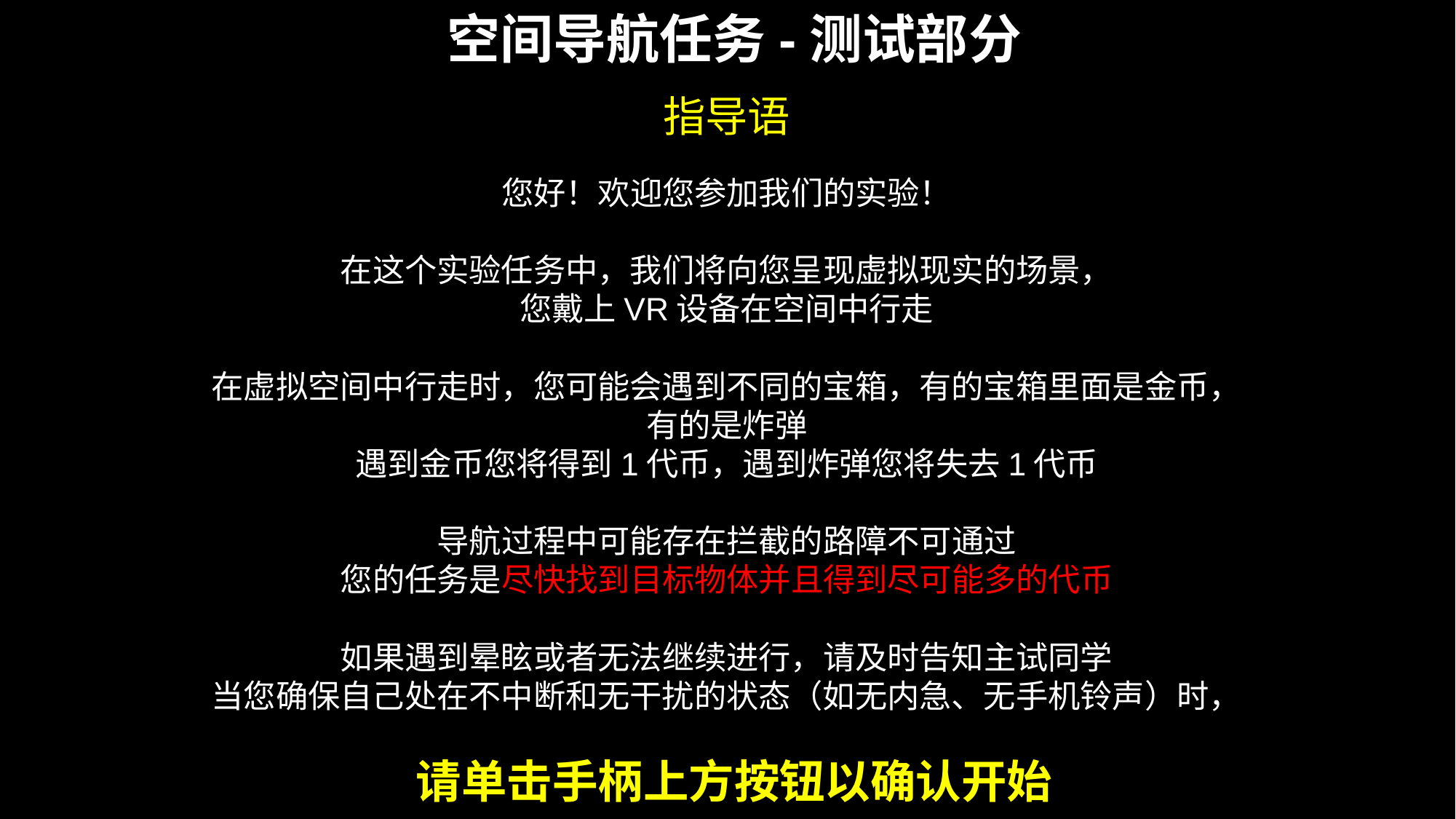

空间导航任务-测试部分
指导语
您好！欢迎您参加我们的实验！

在这个实验任务中，我们将向您呈现虚拟现实的场景，
您戴上VR设备在空间中行走

在虚拟空间中行走时，您可能会遇到不同的宝箱，有的宝箱里面是金币，有的是炸弹
遇到金币您将得到1代币，遇到炸弹您将失去1代币

导航过程中可能存在拦截的路障不可通过
您的任务是尽快找到目标物体并且得到尽可能多的代币

如果遇到晕眩或者无法继续进行，请及时告知主试同学
当您确保自己处在不中断和无干扰的状态（如无内急、无手机铃声）时，

 请单击手柄上方按钮以确认开始